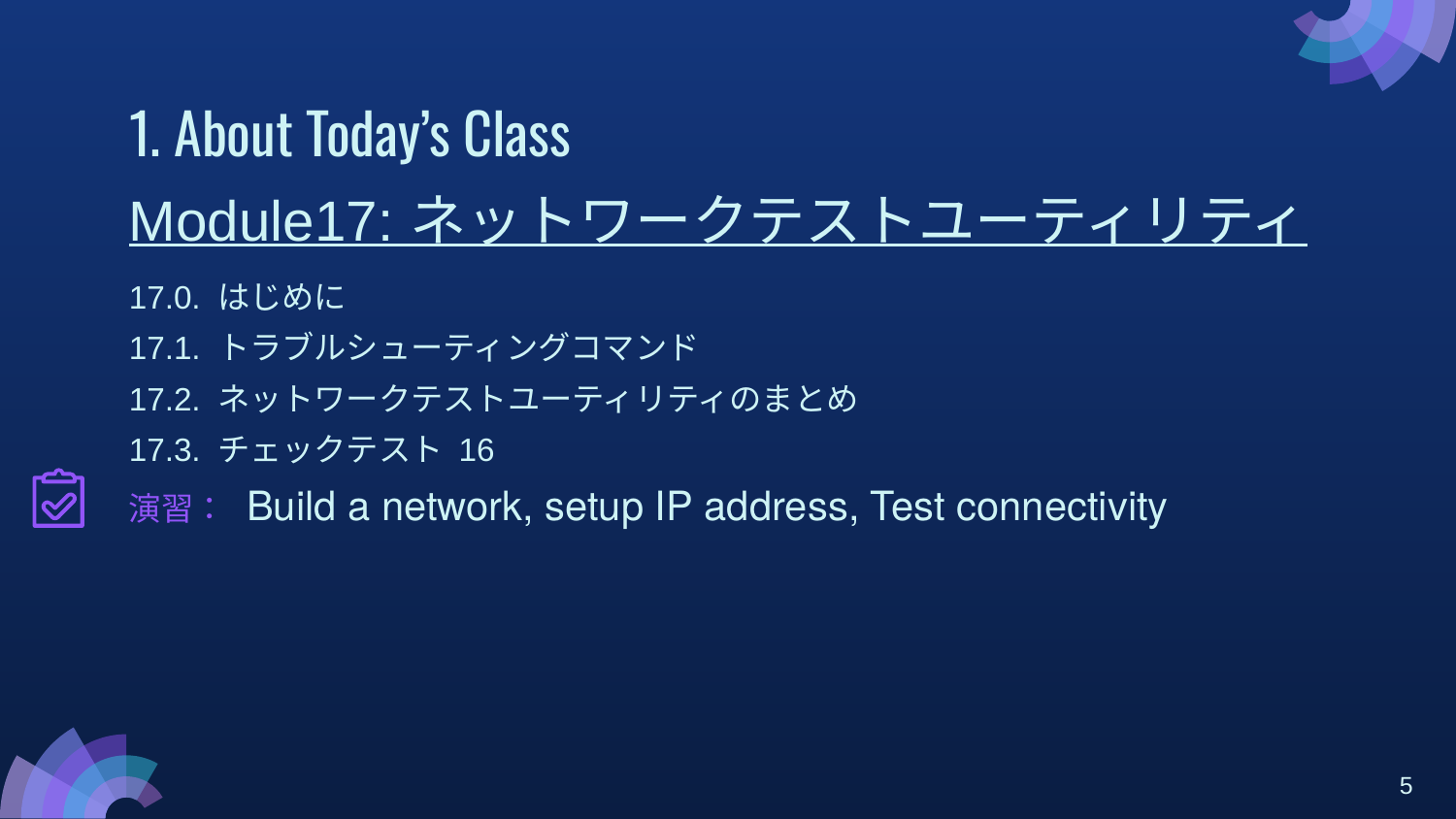

# 1. About Today’s Class
Module17: ネットワークテストユーティリティ
17.0. はじめに
17.1. トラブルシューティングコマンド
17.2. ネットワークテストユーティリティのまとめ
17.3. チェックテスト 16
演習： Build a network, setup IP address, Test connectivity

5